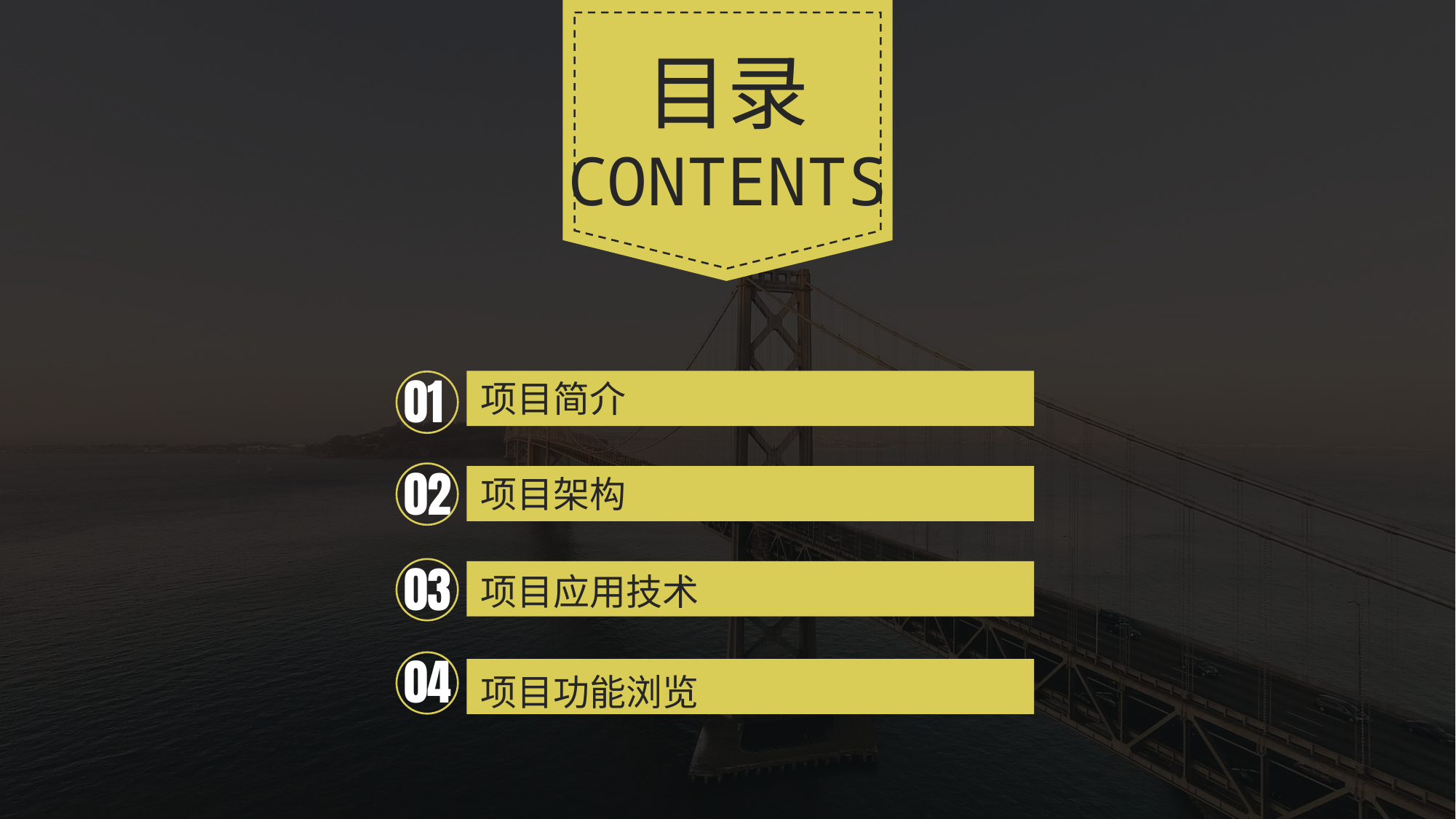

目录
CONTENTS
01

项目简介

02

项目架构
03

项目应用技术
04

项目功能浏览